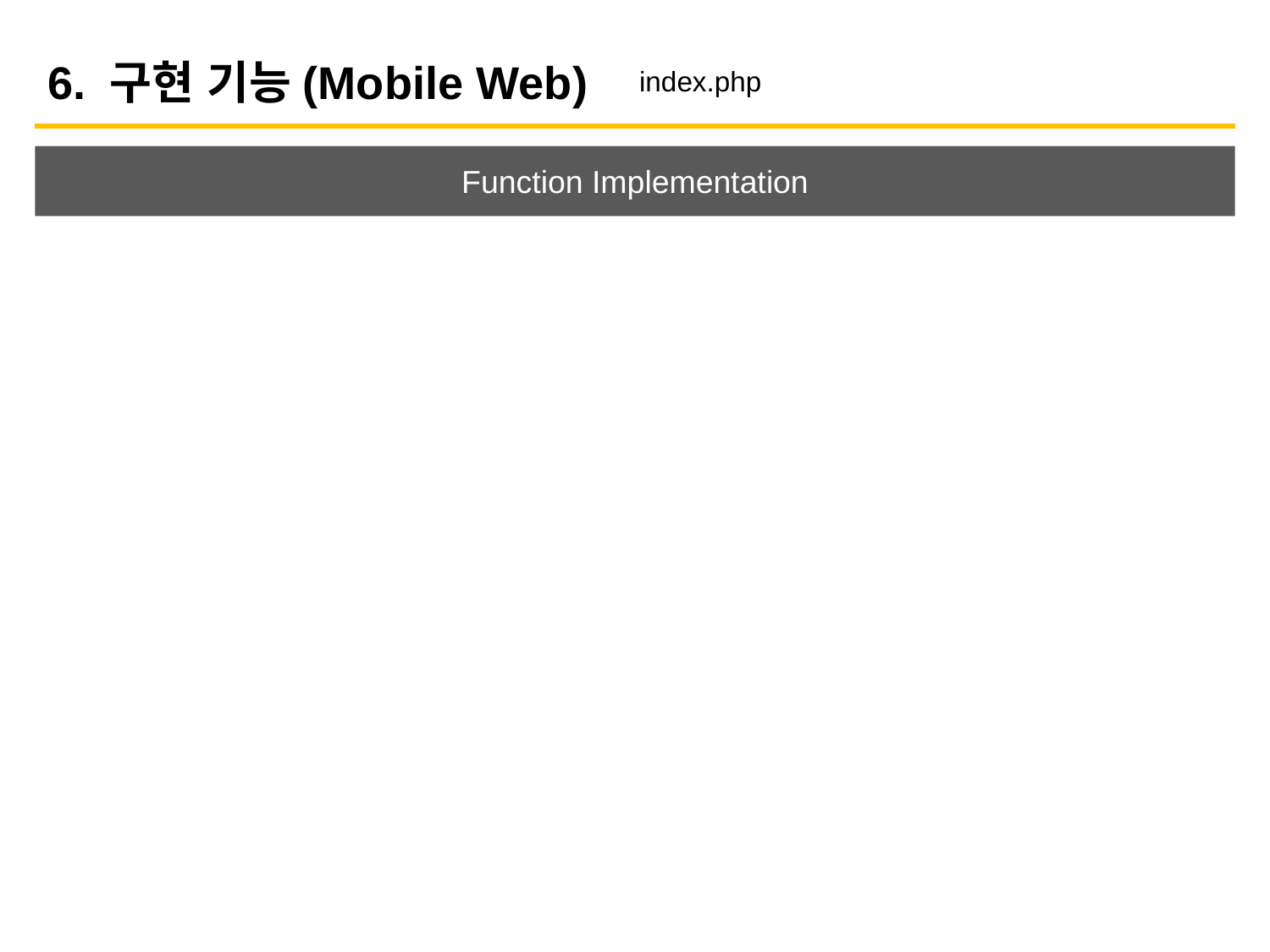

6. 구현 기능(Mobile Web)
index.php
Function Implementation